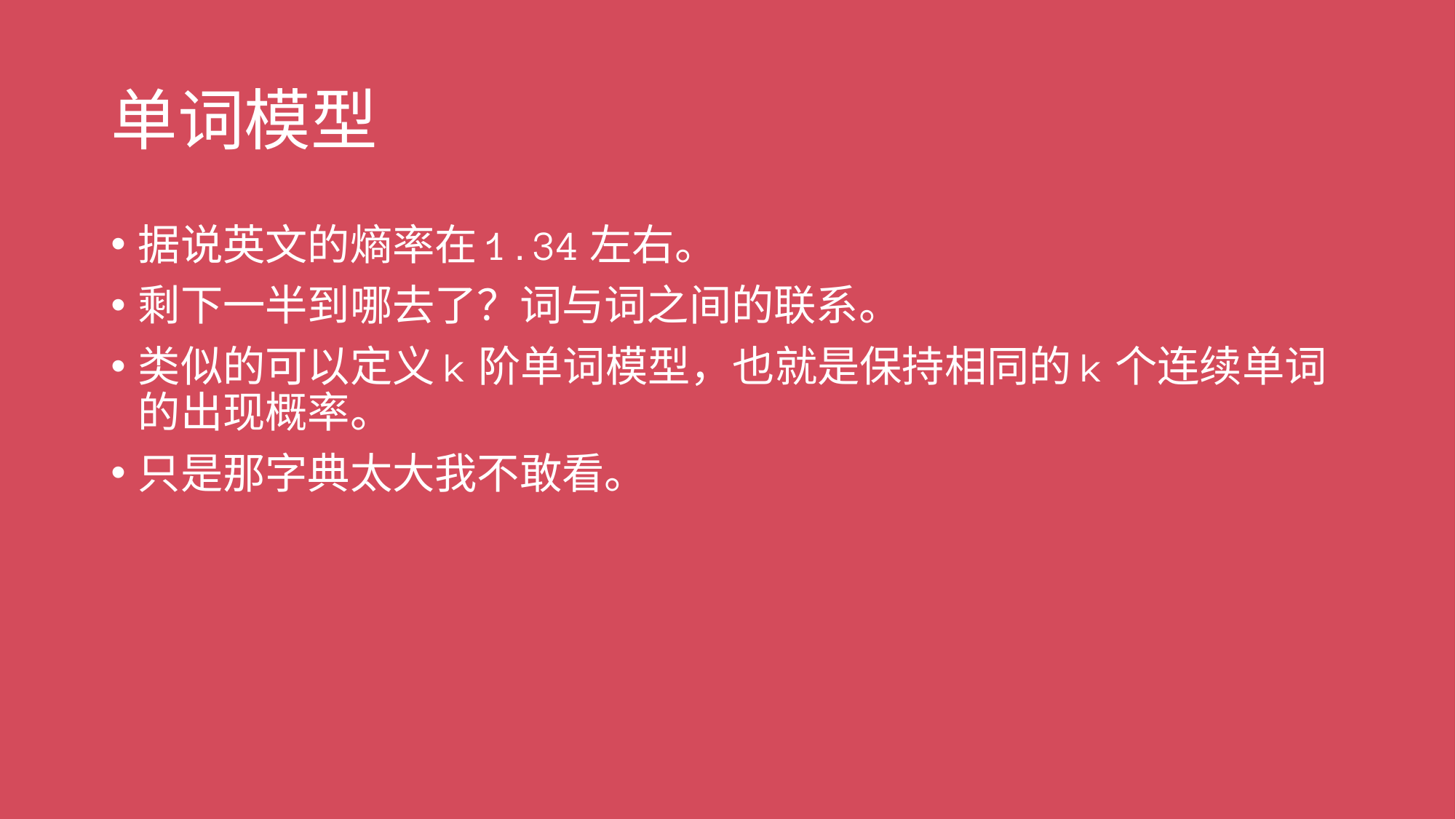

# 单词模型
据说英文的熵率在1.34左右。
剩下一半到哪去了？词与词之间的联系。
类似的可以定义k阶单词模型，也就是保持相同的k个连续单词的出现概率。
只是那字典太大我不敢看。